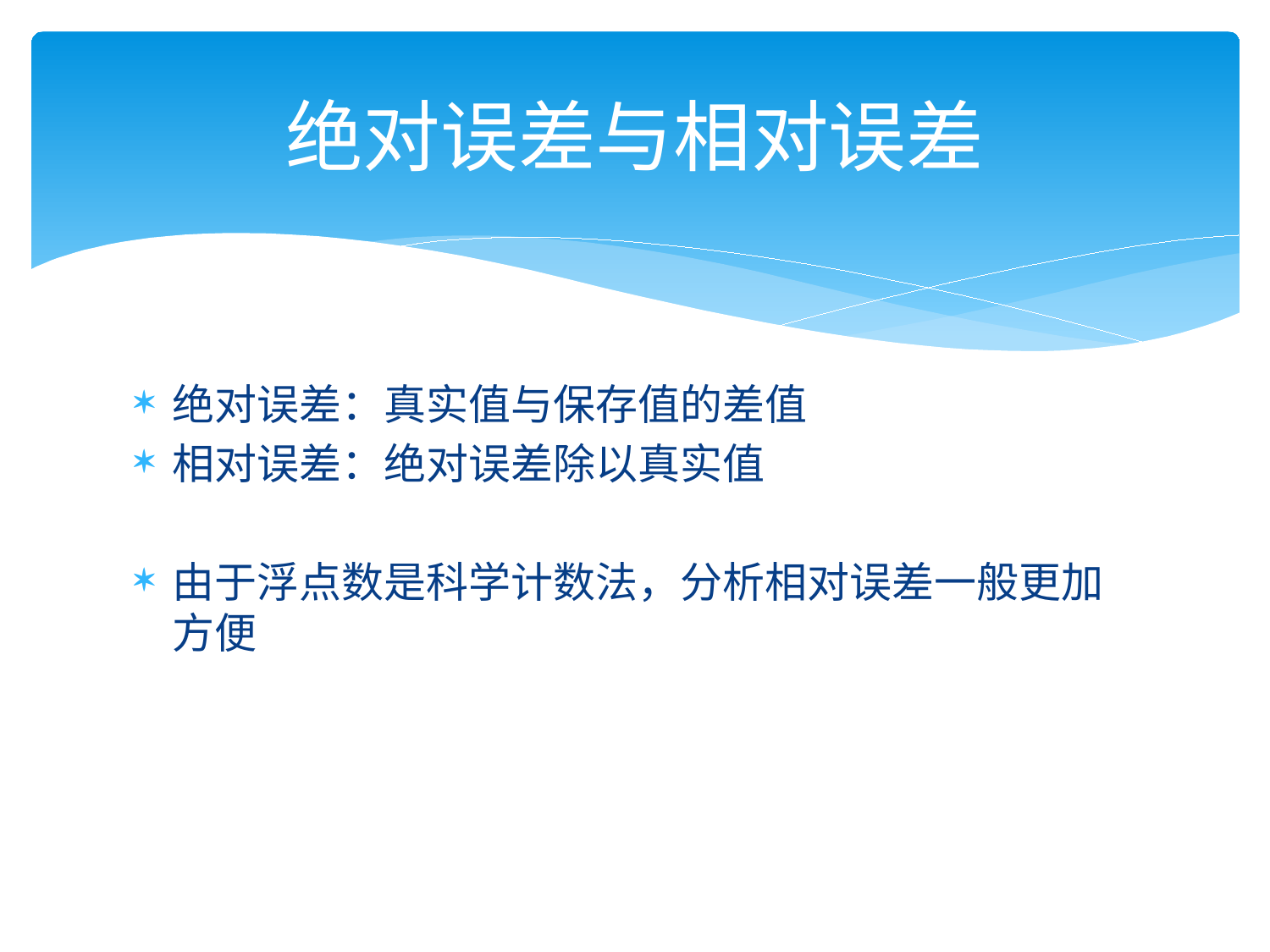

# 绝对误差与相对误差
绝对误差：真实值与保存值的差值
相对误差：绝对误差除以真实值

由于浮点数是科学计数法，分析相对误差一般更加方便